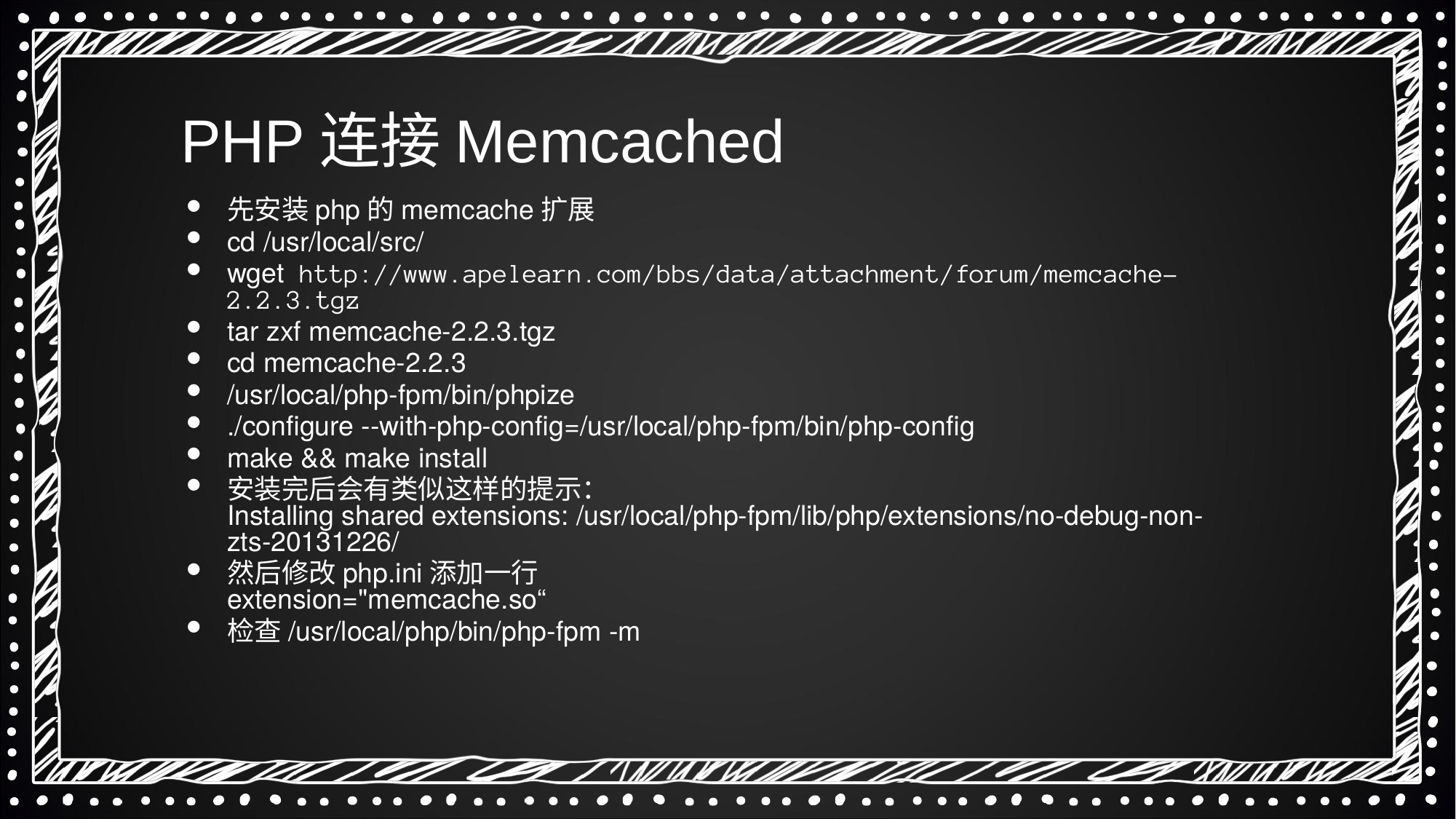

PHP连接Memcached
先安装php的memcache扩展
cd /usr/local/src/
wget  http://www.apelearn.com/bbs/data/attachment/forum/memcache-2.2.3.tgz
tar zxf memcache-2.2.3.tgz
cd memcache-2.2.3
/usr/local/php-fpm/bin/phpize
./configure --with-php-config=/usr/local/php-fpm/bin/php-config
make && make install
安装完后会有类似这样的提示：
Installing shared extensions: /usr/local/php-fpm/lib/php/extensions/no-debug-non-zts-20131226/
然后修改php.ini添加一行
extension="memcache.so“
检查/usr/local/php/bin/php-fpm -m